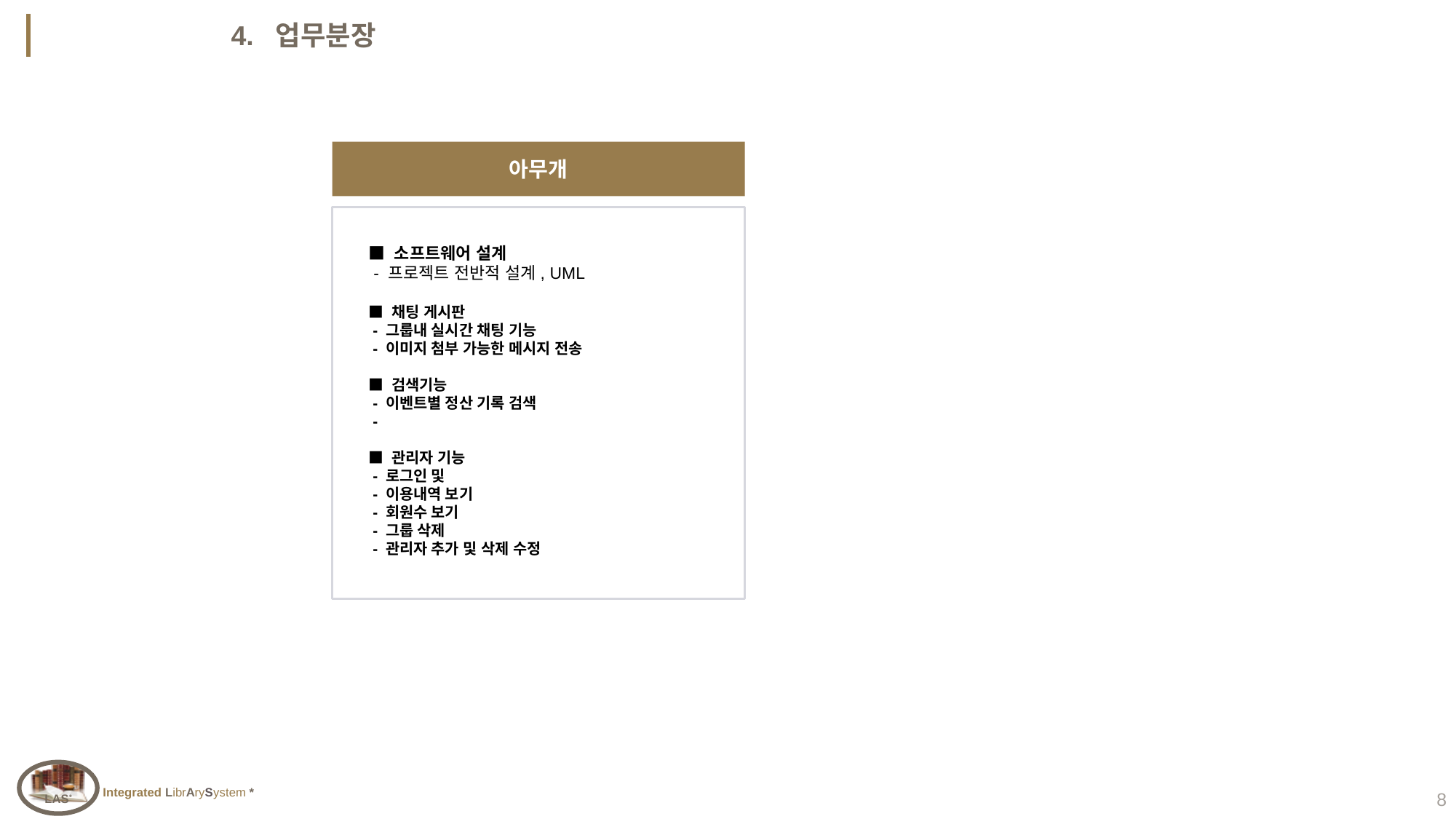

4.  업무분장
아무개

■ 소프트웨어 설계
 - 프로젝트 전반적 설계, UML

■ 채팅 게시판
 - 그룹내 실시간 채팅 기능
 - 이미지 첨부 가능한 메시지 전송

■ 검색기능
 - 이벤트별 정산 기록 검색
 -

■ 관리자 기능
 - 로그인 및
 - 이용내역 보기
 - 회원수 보기
 - 그룹 삭제
 - 관리자 추가 및 삭제 수정
8